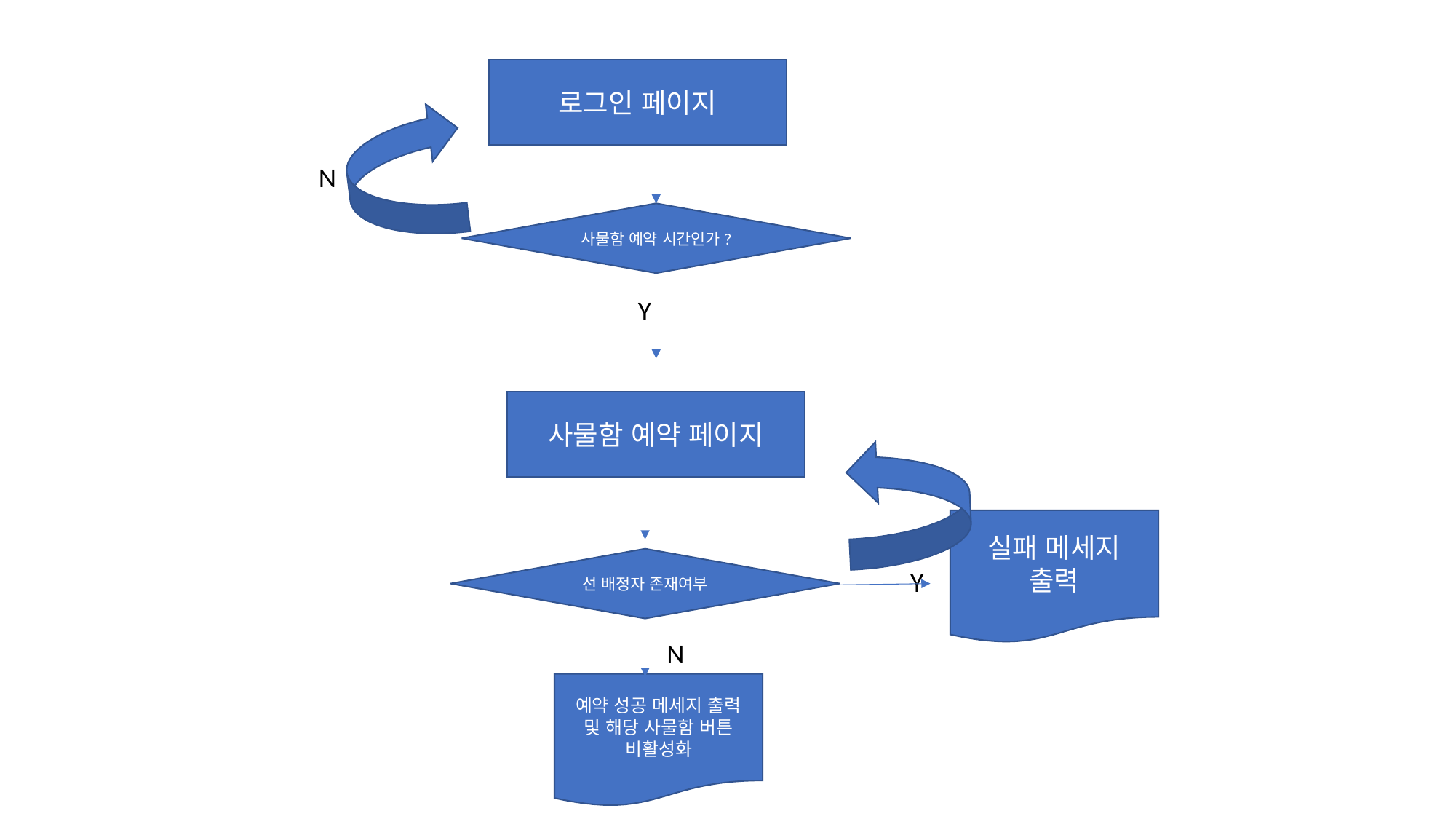

로그인 페이지

N
사물함 예약 시간인가?
Y
사물함 예약 페이지

실패 메세지 출력
선 배정자 존재여부
Y
N
예약 성공 메세지 출력
및 해당 사물함 버튼 비활성화